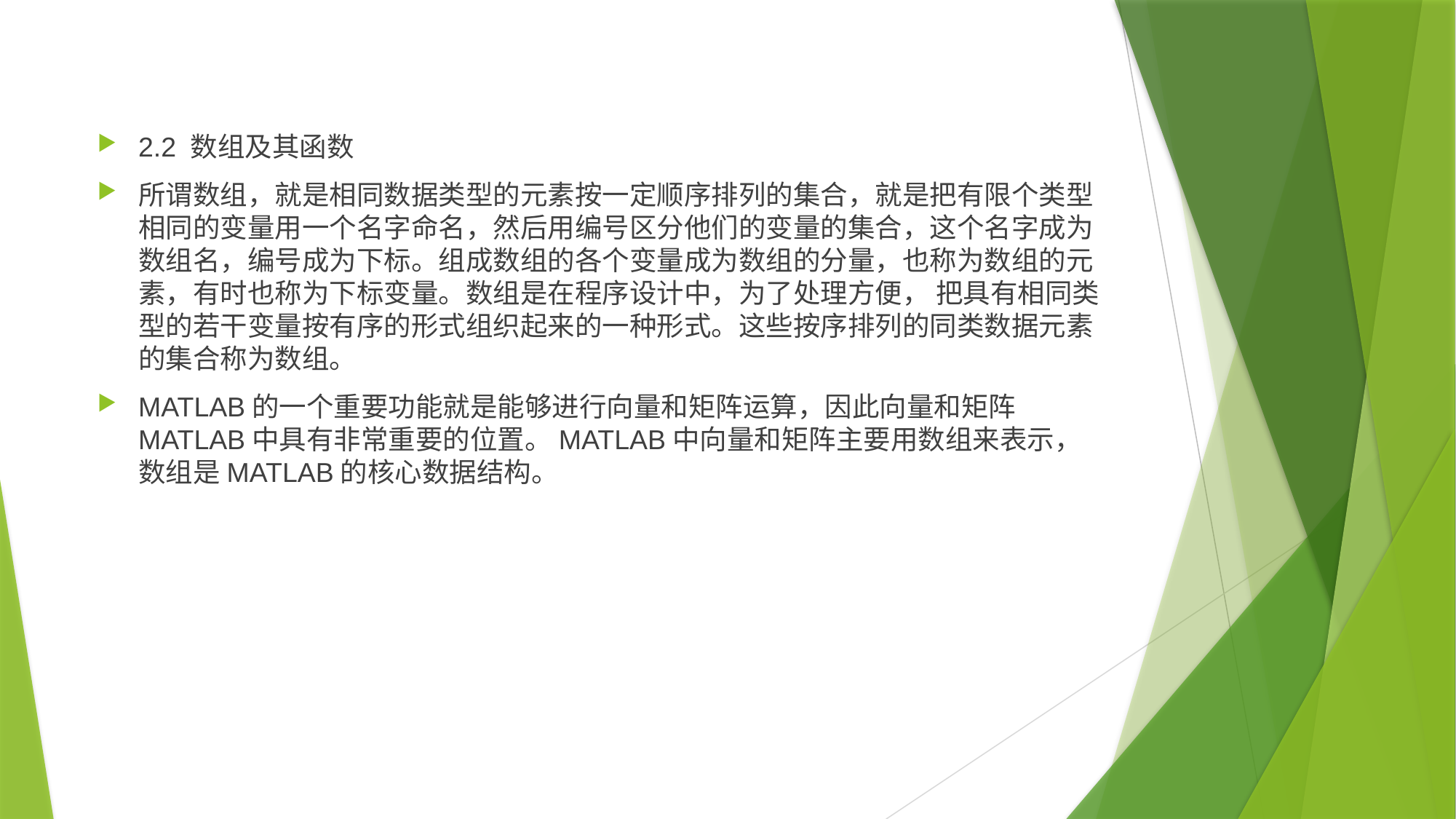

2.2 数组及其函数
所谓数组，就是相同数据类型的元素按一定顺序排列的集合，就是把有限个类型相同的变量用一个名字命名，然后用编号区分他们的变量的集合，这个名字成为数组名，编号成为下标。组成数组的各个变量成为数组的分量，也称为数组的元素，有时也称为下标变量。数组是在程序设计中，为了处理方便， 把具有相同类型的若干变量按有序的形式组织起来的一种形式。这些按序排列的同类数据元素的集合称为数组。
MATLAB的一个重要功能就是能够进行向量和矩阵运算，因此向量和矩阵MATLAB中具有非常重要的位置。MATLAB中向量和矩阵主要用数组来表示，数组是MATLAB的核心数据结构。